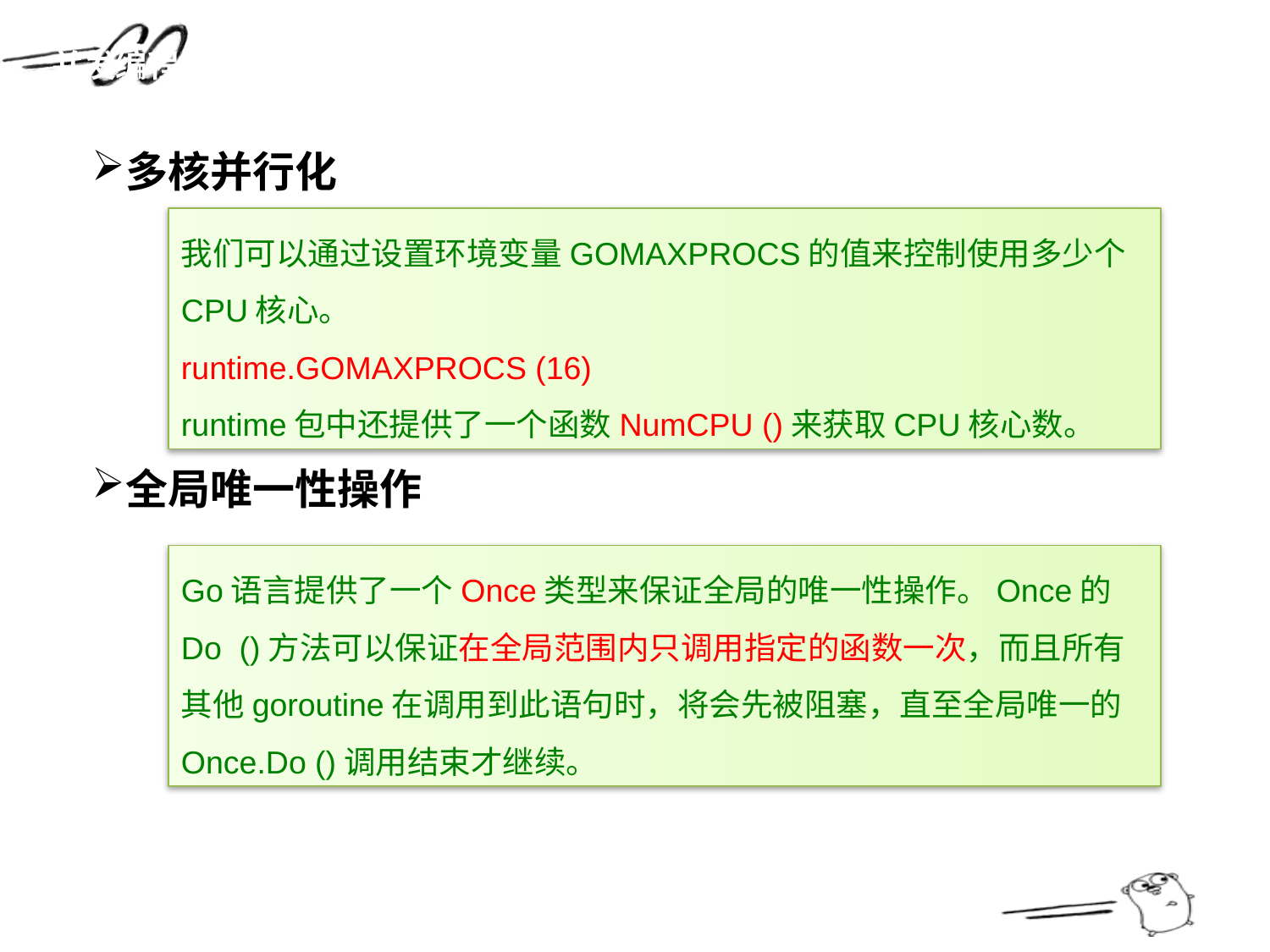

并发编程
多核并行化
我们可以通过设置环境变量GOMAXPROCS的值来控制使用多少个CPU核心。
runtime.GOMAXPROCS (16)
runtime包中还提供了一个函数NumCPU ()来获取CPU核心数。
全局唯一性操作
Go语言提供了一个Once类型来保证全局的唯一性操作。Once的Do  ()方法可以保证在全局范围内只调用指定的函数一次，而且所有其他goroutine在调用到此语句时，将会先被阻塞，直至全局唯一的Once.Do ()调用结束才继续。
38